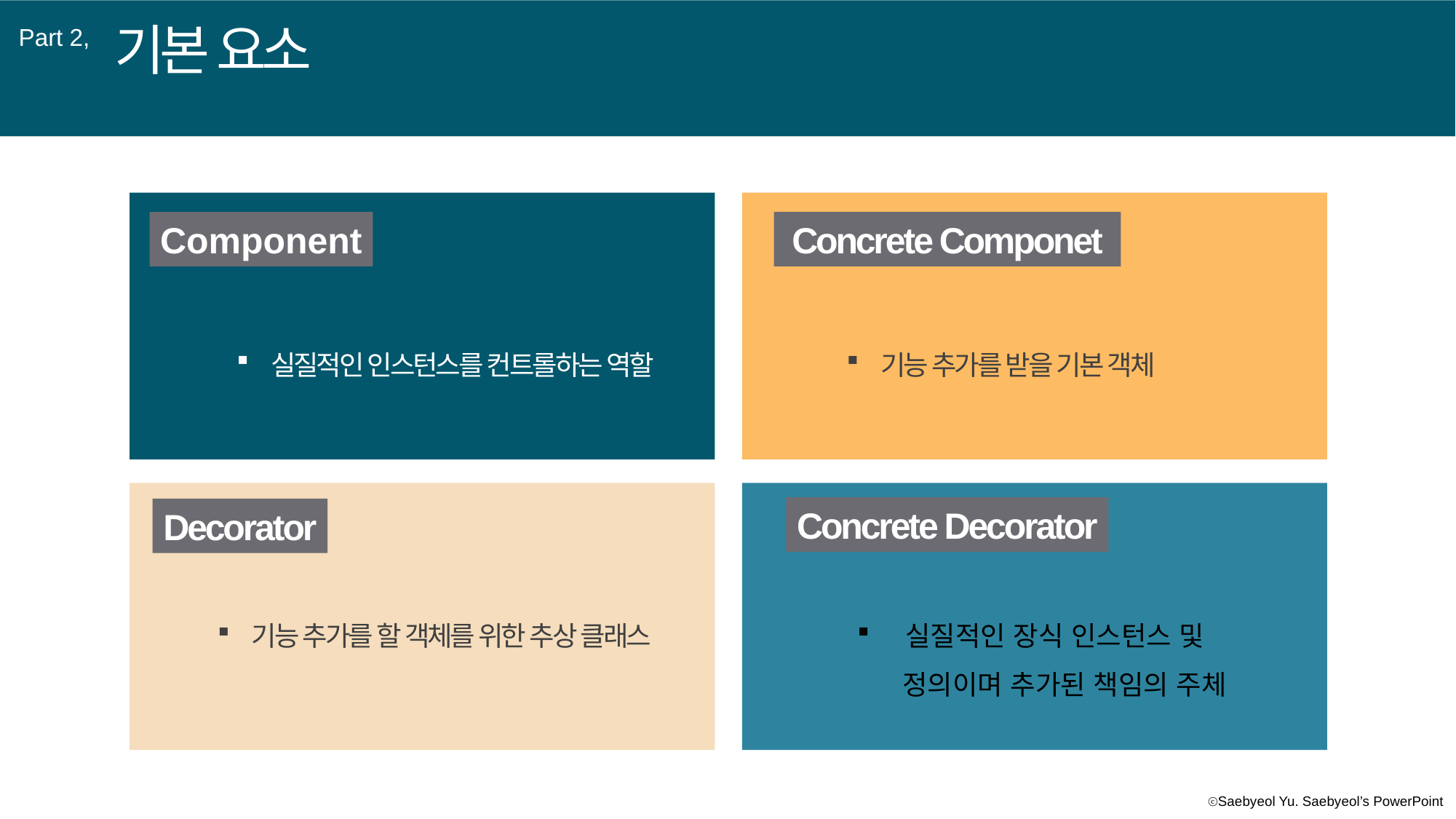

기본 요소
Part 2,

Component
Concrete Componet
기능 추가를 받을 기본 객체
실질적인 인스턴스를 컨트롤하는 역할

Concrete Decorator
Decorator
기능 추가를 할 객체를 위한 추상 클래스
 실질적인 장식 인스턴스 및
       정의이며 추가된 책임의 주체